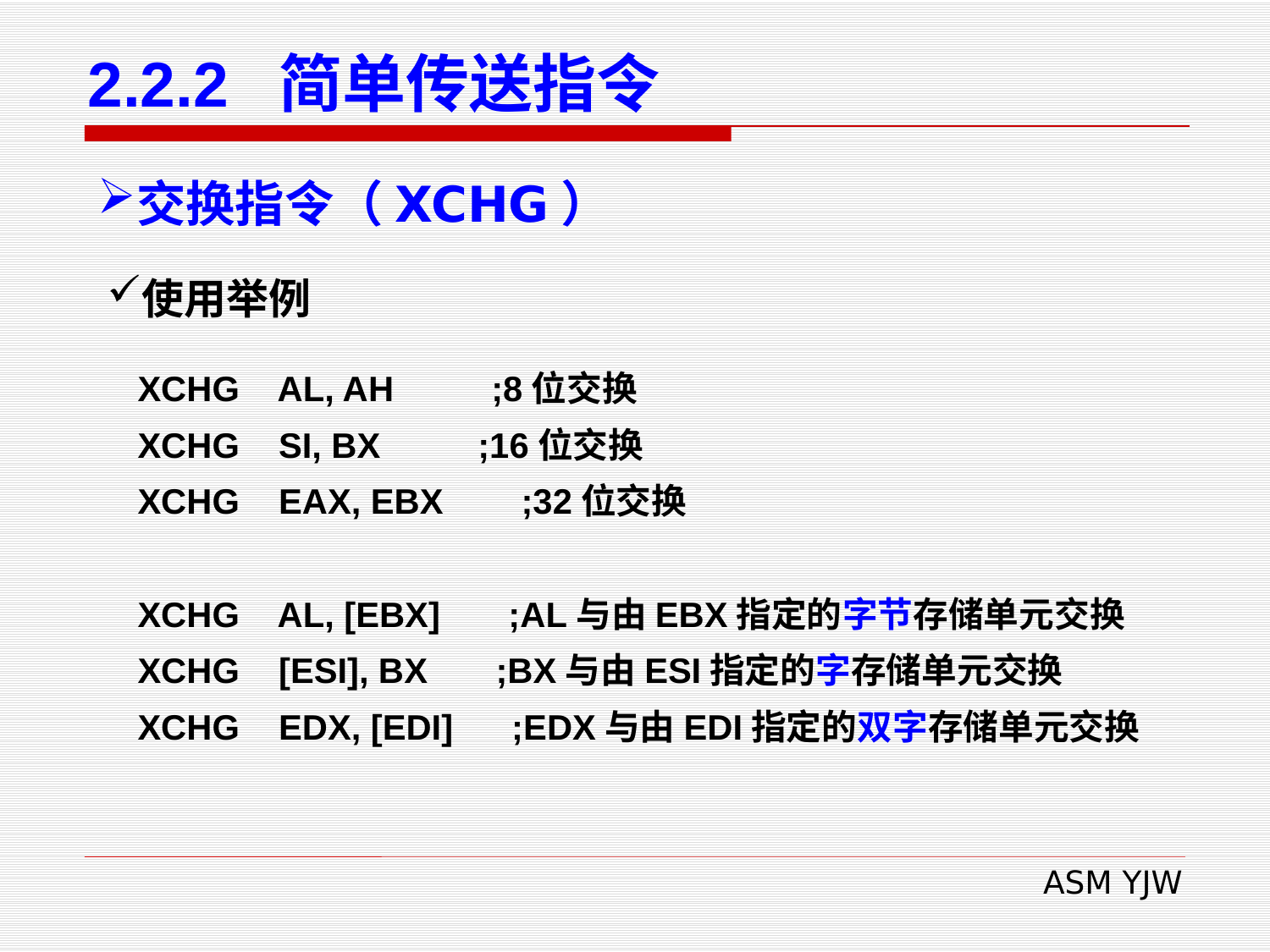

# 2.2.2  简单传送指令
交换指令（XCHG）
使用举例
XCHG    AL, AH          ;8位交换
XCHG    SI, BX          ;16位交换
XCHG    EAX, EBX        ;32位交换

XCHG    AL, [EBX]       ;AL与由EBX指定的字节存储单元交换
XCHG    [ESI], BX       ;BX与由ESI指定的字存储单元交换
XCHG    EDX, [EDI]      ;EDX与由EDI指定的双字存储单元交换